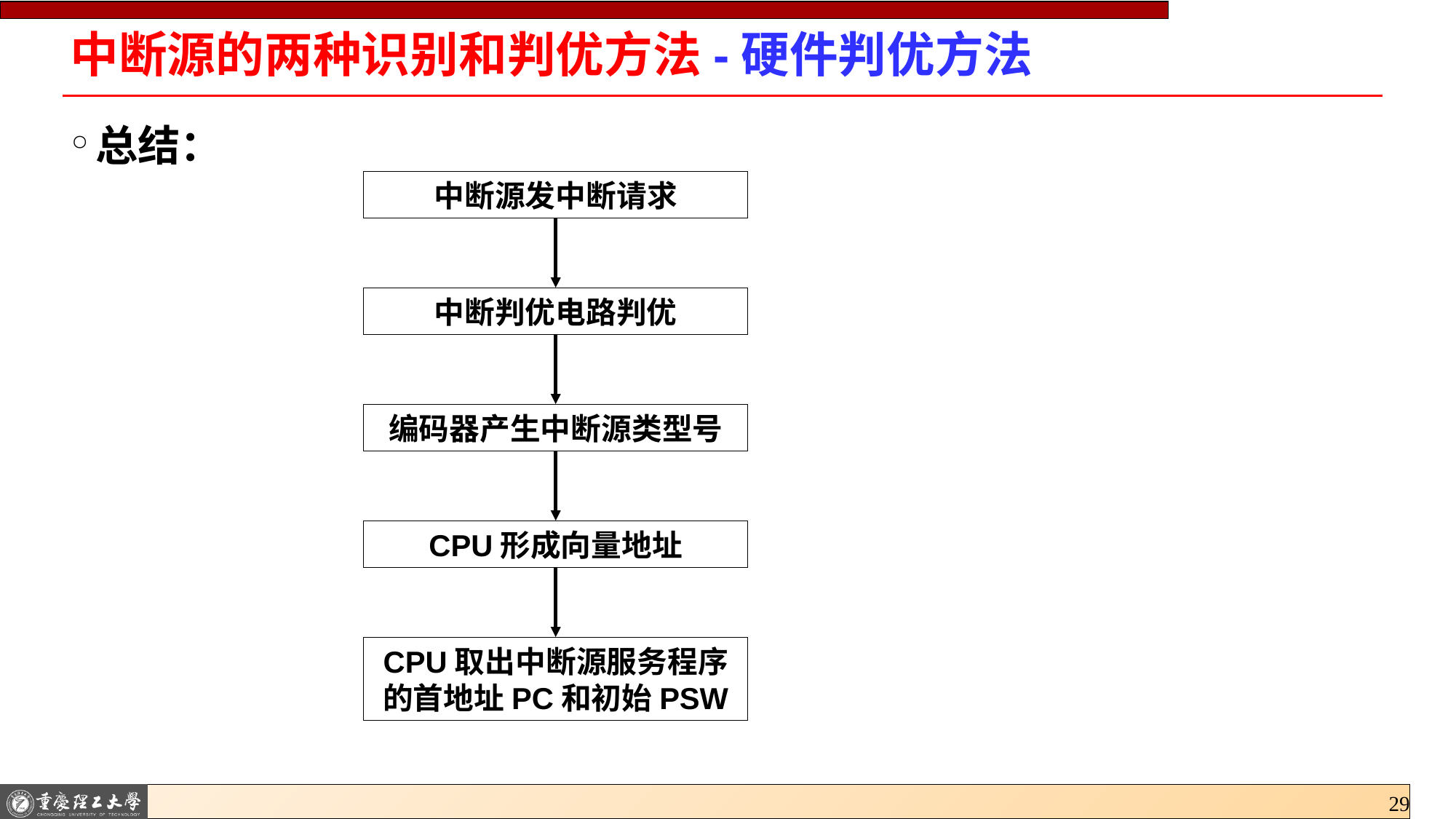

# 中断源的两种识别和判优方法-硬件判优方法
总结：
中断源发中断请求
中断判优电路判优
编码器产生中断源类型号
CPU形成向量地址
CPU取出中断源服务程序
的首地址PC和初始PSW